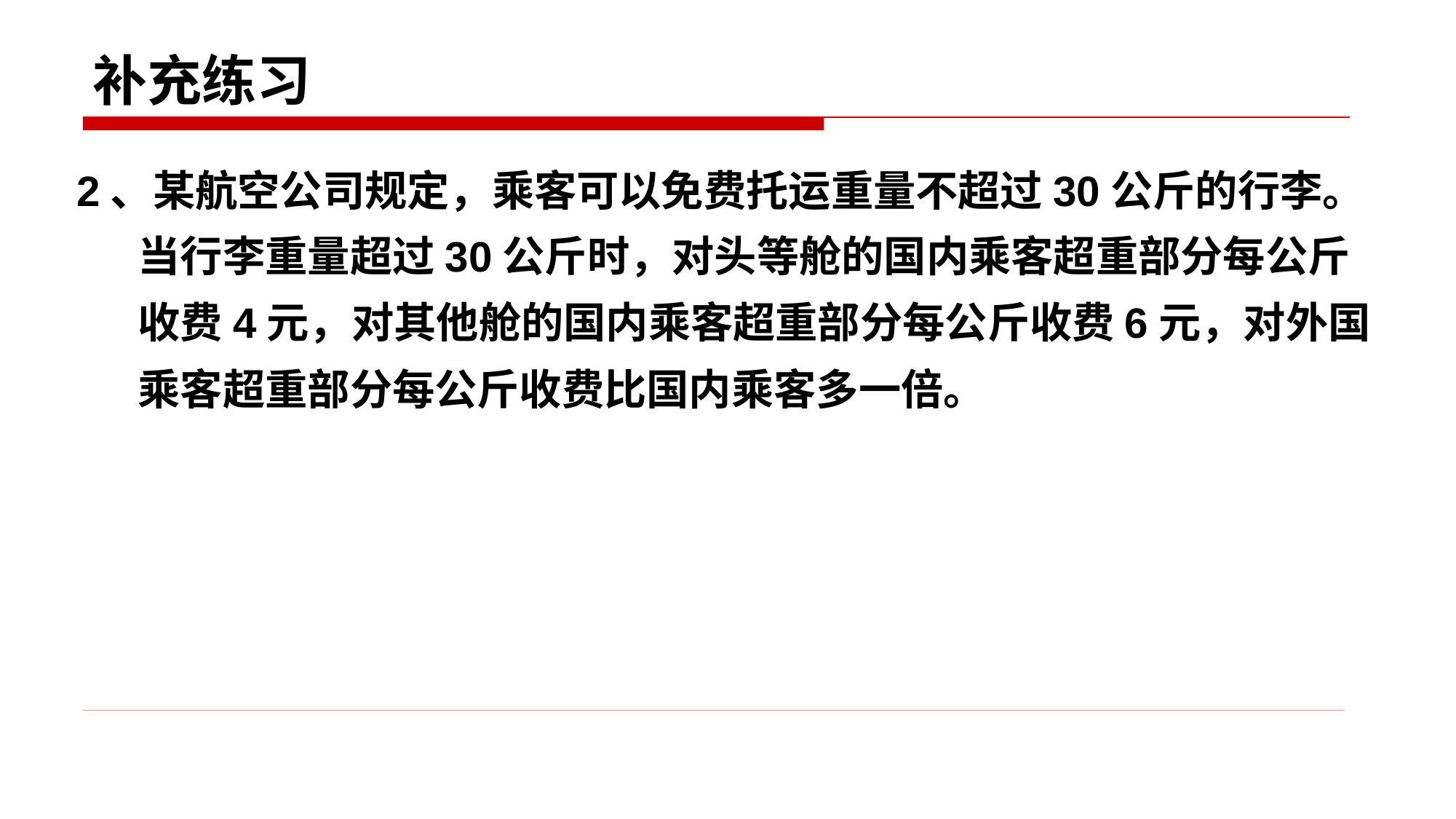

# 补充练习
2、某航空公司规定，乘客可以免费托运重量不超过30公斤的行李。当行李重量超过30公斤时，对头等舱的国内乘客超重部分每公斤收费4元，对其他舱的国内乘客超重部分每公斤收费6元，对外国乘客超重部分每公斤收费比国内乘客多一倍。